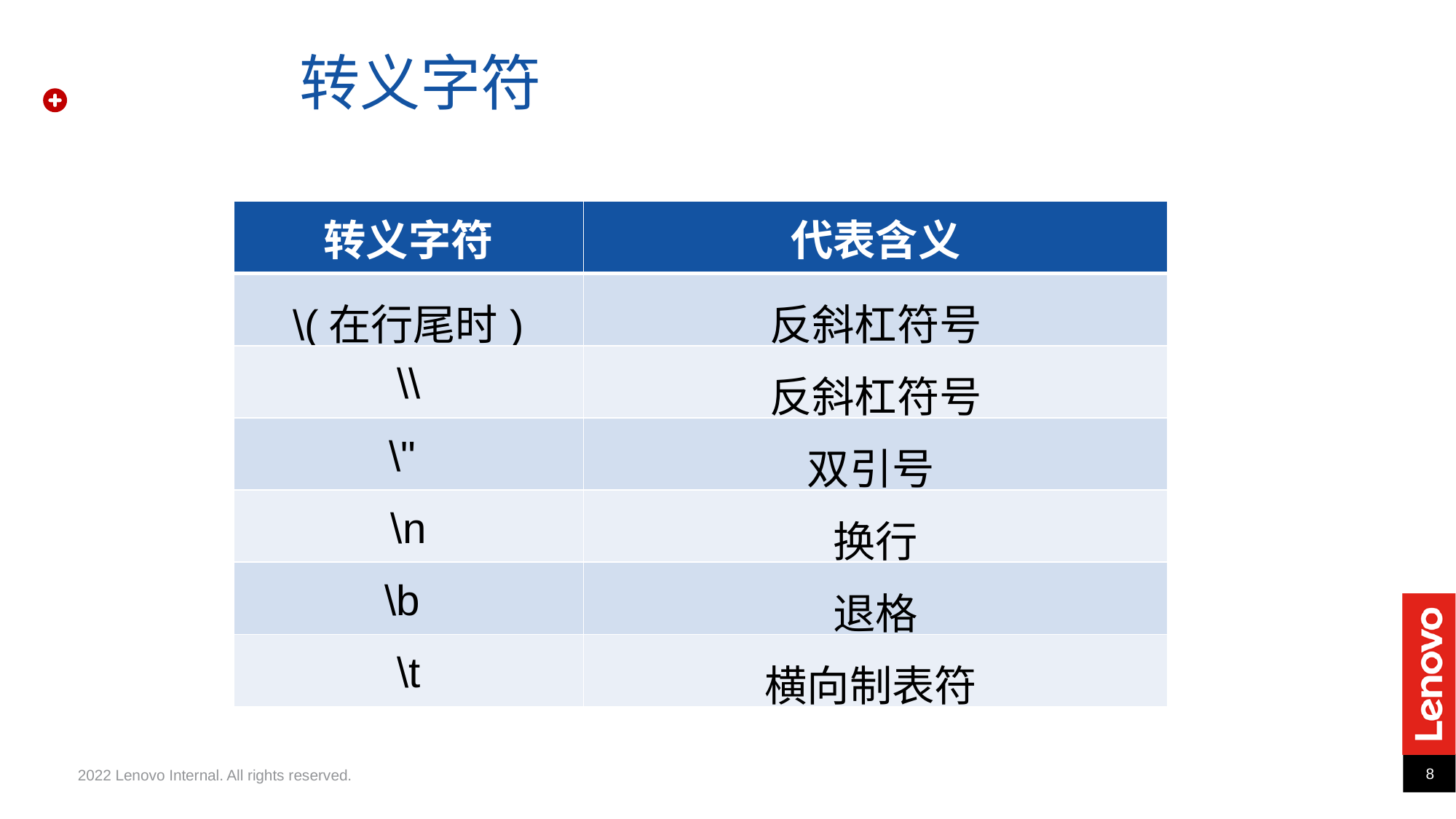

转义字符
| 转义字符 | 代表含义 |
| --- | --- |
| \(在行尾时) | 反斜杠符号 |
| \\ | 反斜杠符号 |
| \" | 双引号 |
| \n | 换行 |
| \b | 退格 |
| \t | 横向制表符 |